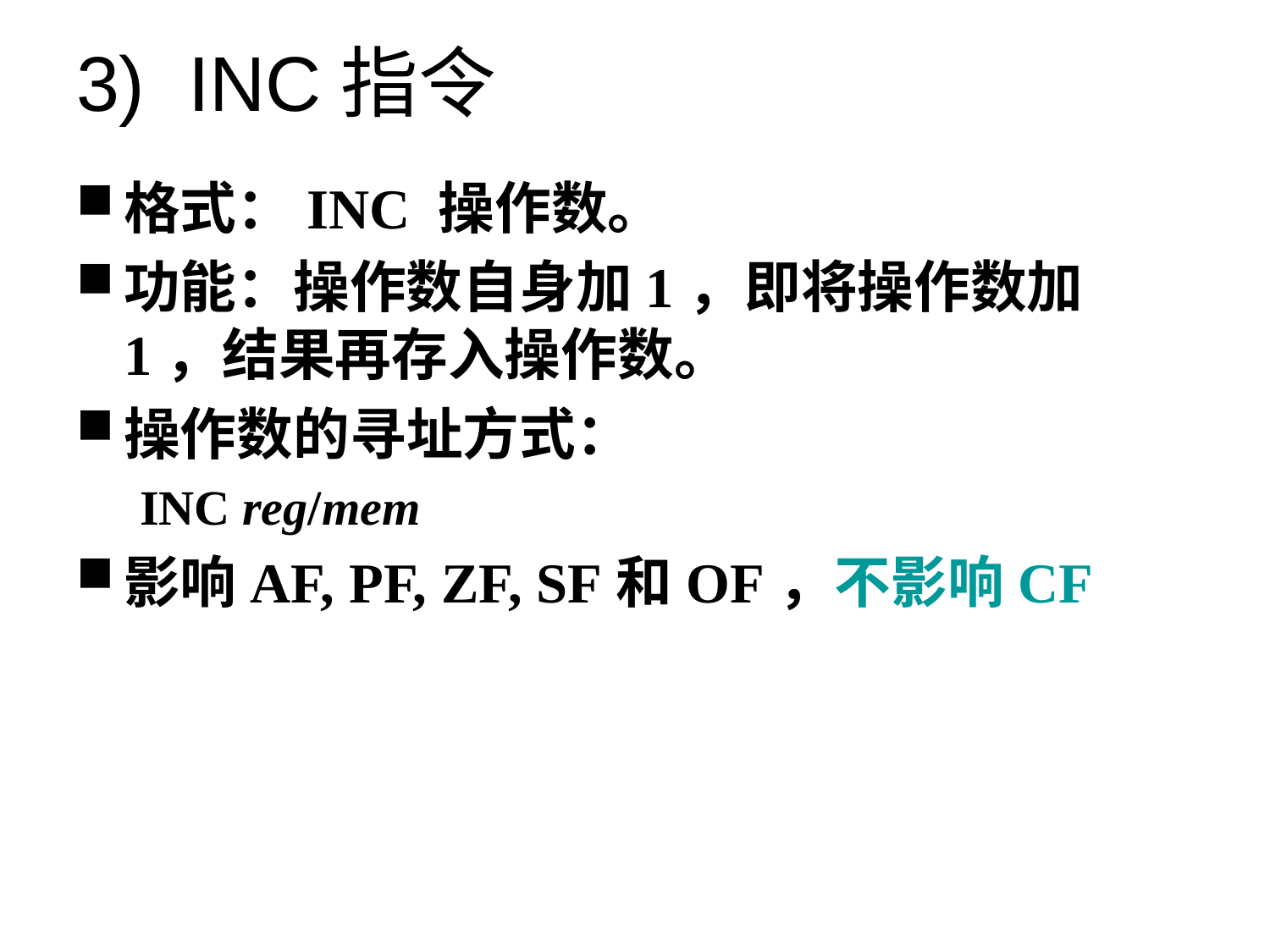

# 3)  INC指令
格式：INC 操作数。
功能：操作数自身加1，即将操作数加1，结果再存入操作数。
操作数的寻址方式：
INC reg/mem
影响AF, PF, ZF, SF和OF，不影响CF